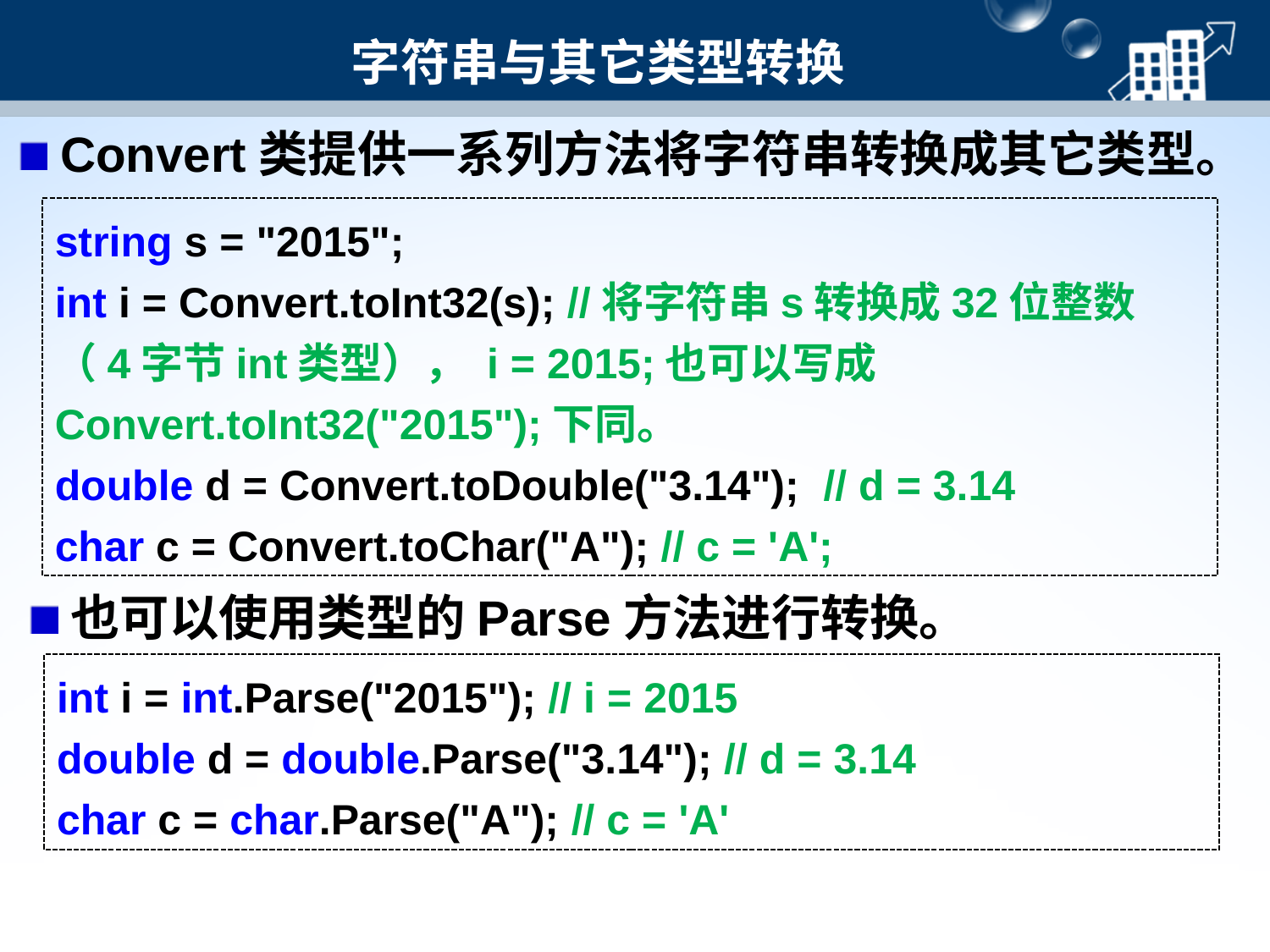

# 字符串与其它类型转换
Convert类提供一系列方法将字符串转换成其它类型。
string s = "2015";
int i = Convert.toInt32(s); //将字符串s转换成32位整数（4字节int类型）， i = 2015;也可以写成Convert.toInt32("2015");下同。
double d = Convert.toDouble("3.14");  // d = 3.14
char c = Convert.toChar("A"); // c = 'A';
也可以使用类型的Parse方法进行转换。
int i = int.Parse("2015"); // i = 2015
double d = double.Parse("3.14"); // d = 3.14
char c = char.Parse("A"); // c = 'A'